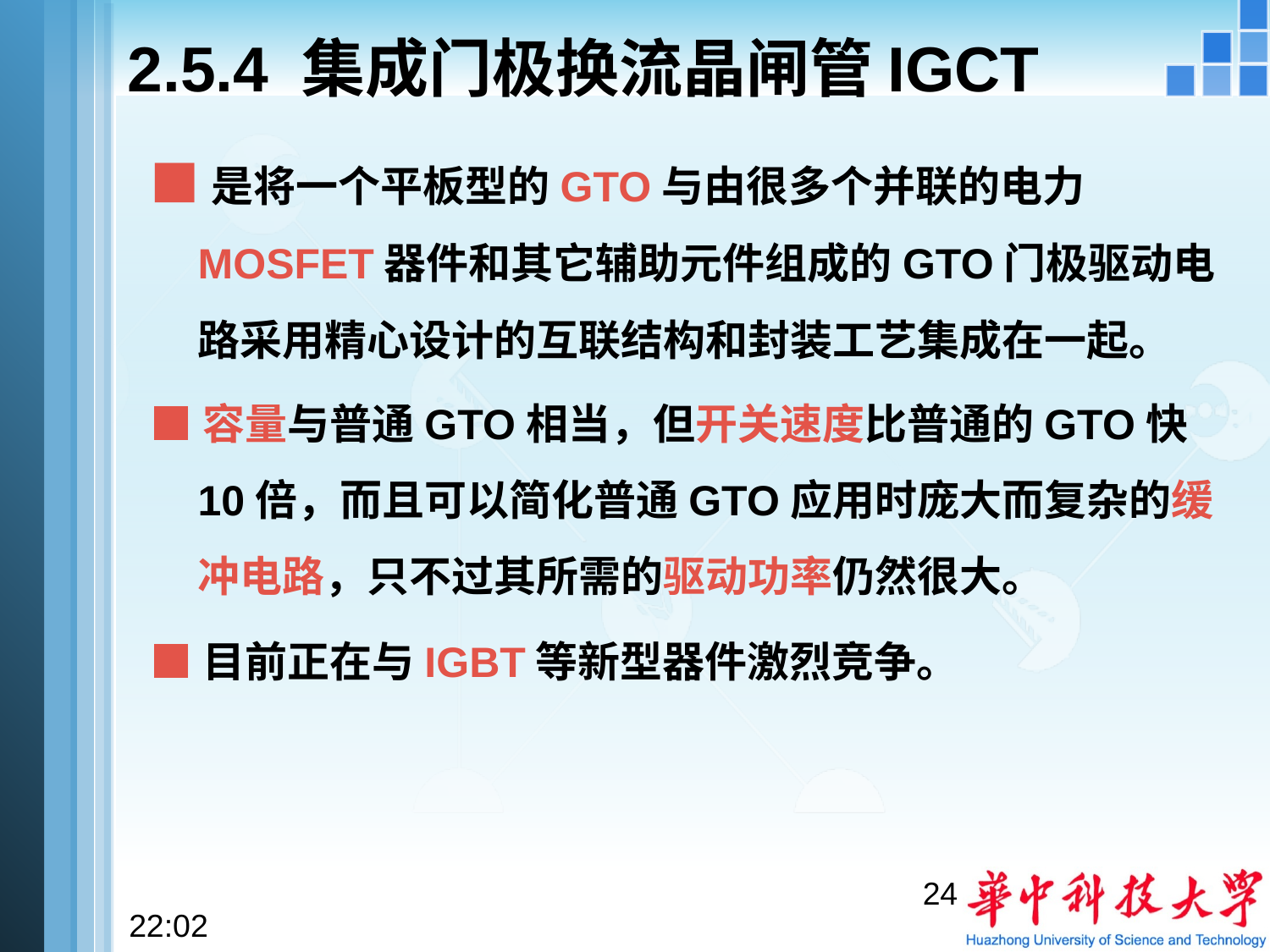

# 2.5.4 集成门极换流晶闸管IGCT
■是将一个平板型的GTO与由很多个并联的电力MOSFET器件和其它辅助元件组成的GTO门极驱动电路采用精心设计的互联结构和封装工艺集成在一起。
■容量与普通GTO相当，但开关速度比普通的GTO快10倍，而且可以简化普通GTO应用时庞大而复杂的缓冲电路，只不过其所需的驱动功率仍然很大。
■目前正在与IGBT等新型器件激烈竞争。
24
22:02